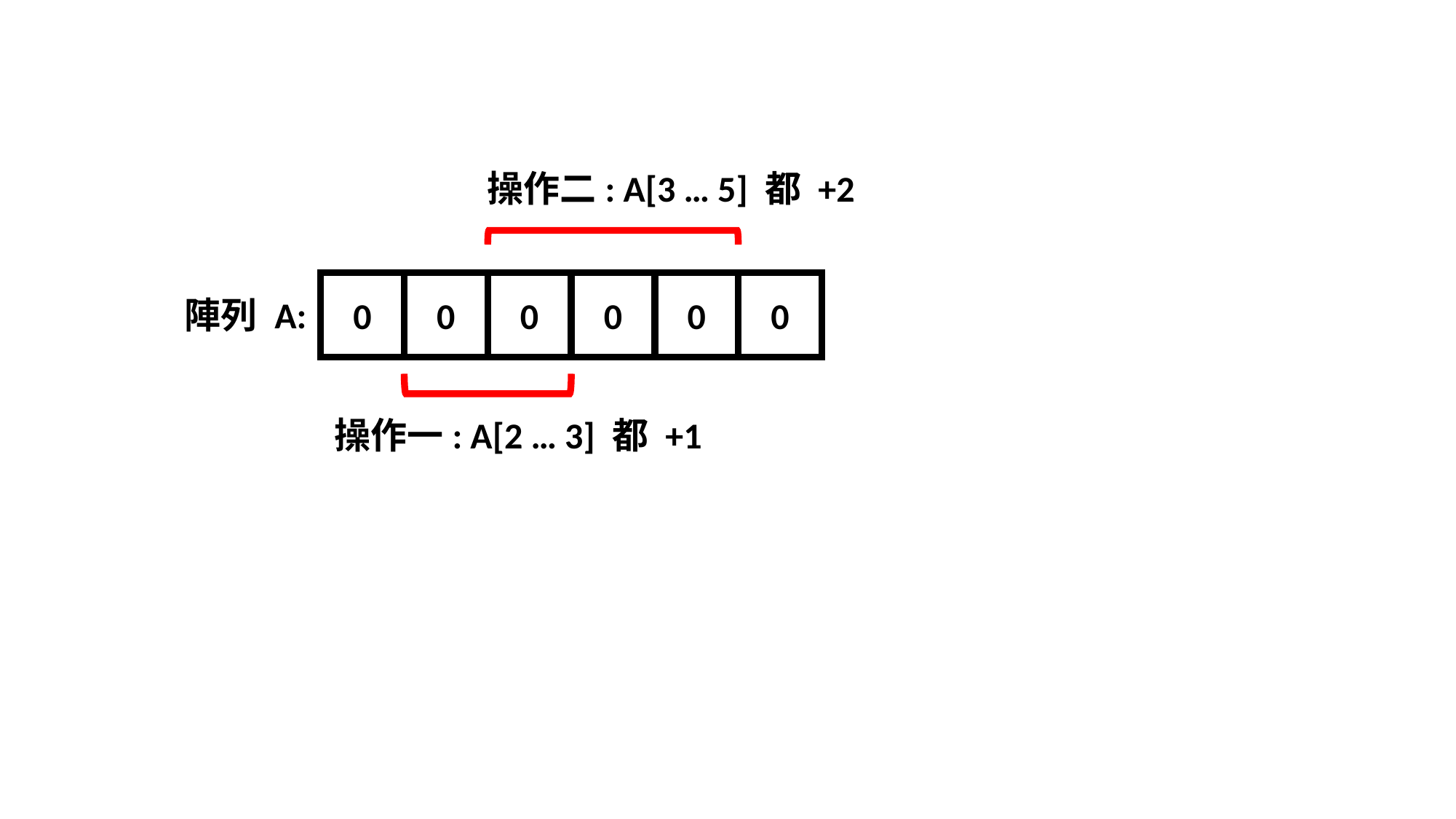

操作二: A[3 … 5] 都 +2
0
0
0
0
0
0
陣列 A:

操作一: A[2 … 3] 都 +1